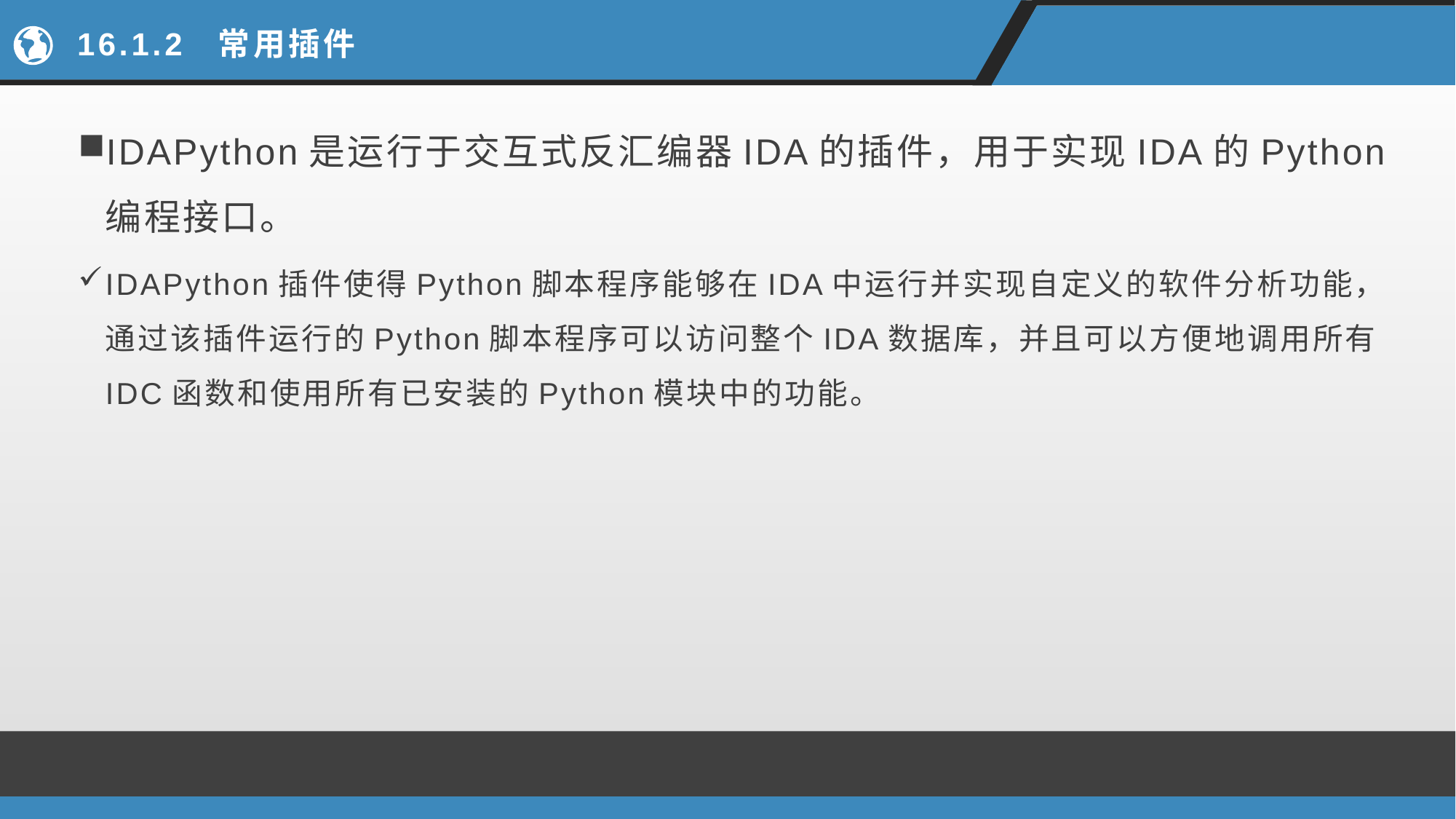

# 16.1.2  常用插件

IDAPython是运行于交互式反汇编器IDA的插件，用于实现IDA的Python编程接口。
IDAPython插件使得Python脚本程序能够在IDA中运行并实现自定义的软件分析功能，通过该插件运行的Python脚本程序可以访问整个IDA数据库，并且可以方便地调用所有IDC函数和使用所有已安装的Python模块中的功能。